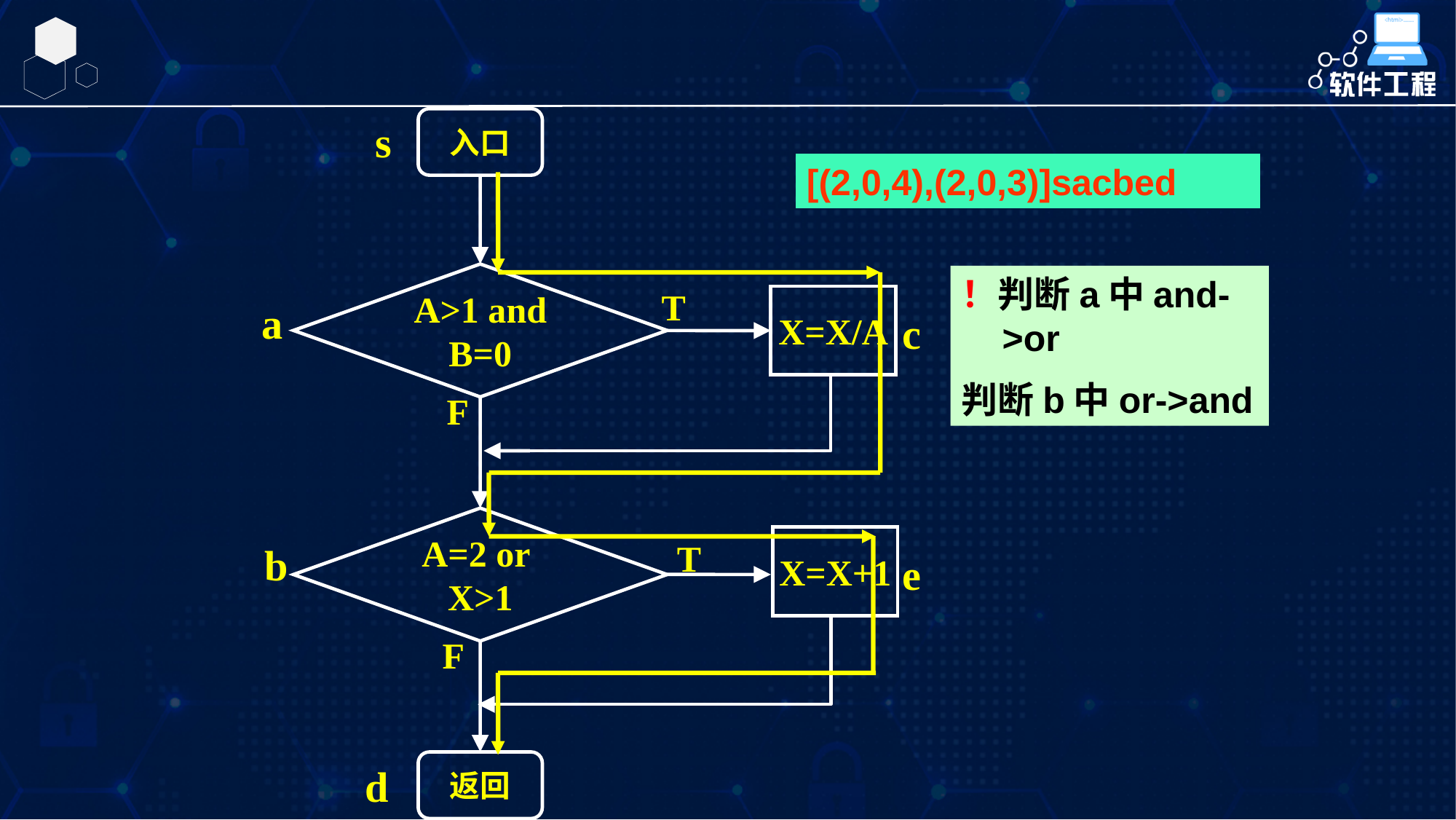

入口
s
[(2,0,4),(2,0,3)]sacbed

A>1 and B=0
！判断a中and->or
判断b中or->and

T
X=X/A
a
c

F

A=2 or  X>1
T
X=X+1

e
b

F

d
返回
4